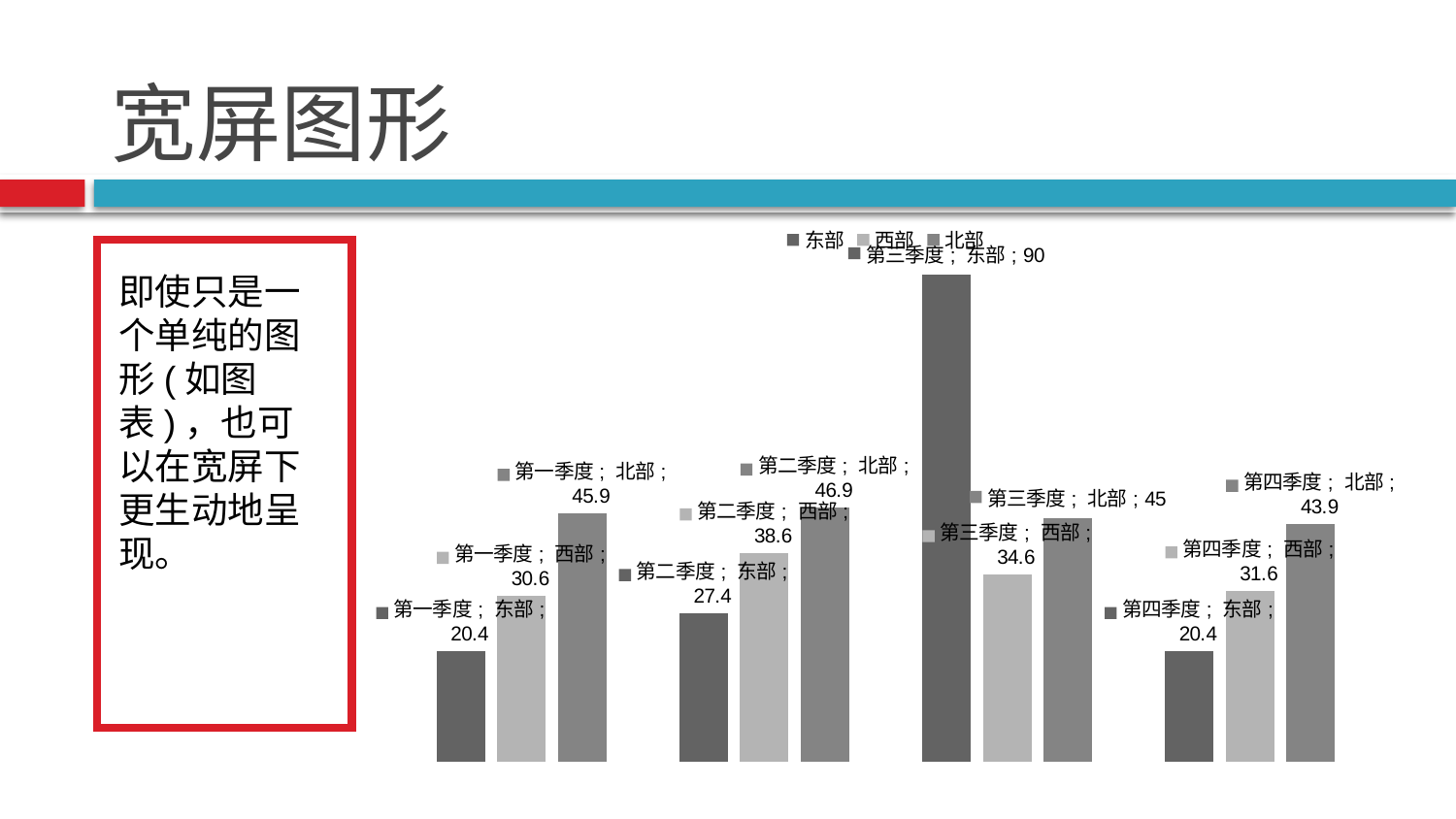

# 宽屏图形

### Chart

| Category | 东部 | 西部 | 北部 |
|---|---|---|---|
| 第一季度 | 20.4 | 30.6 | 45.9 |
| 第二季度 | 27.4 | 38.6 | 46.9 |
| 第三季度 | 90.0 | 34.6 | 45.0 |
| 第四季度 | 20.4 | 31.6 | 43.9 |
即使只是一个单纯的图形(如图表)，也可以在宽屏下更生动地呈现。